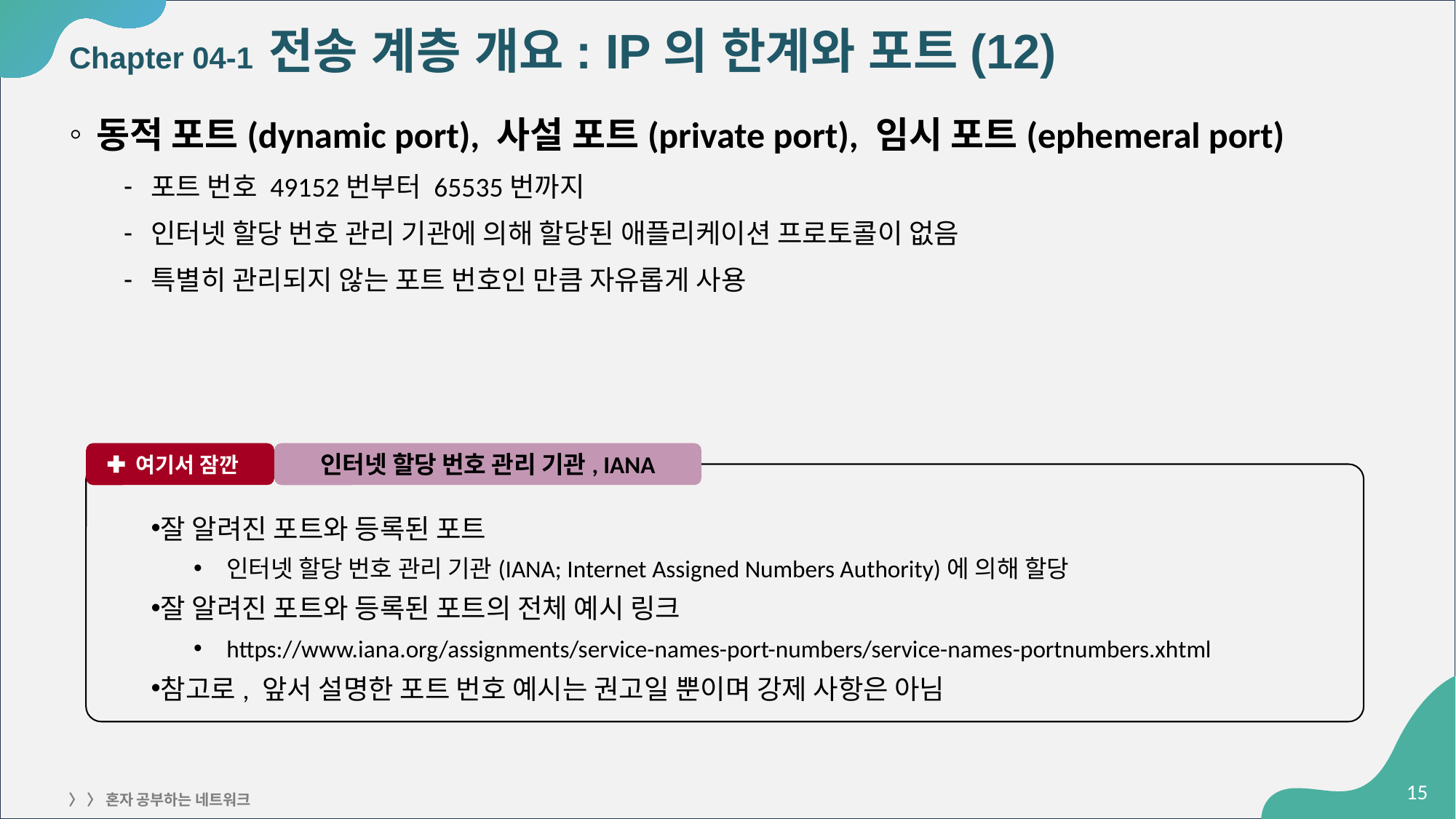

# Chapter 04-1 전송 계층 개요: IP의 한계와 포트(12)
동적 포트(dynamic port), 사설 포트(private port), 임시 포트(ephemeral port)
포트 번호 49152번부터 65535번까지
인터넷 할당 번호 관리 기관에 의해 할당된 애플리케이션 프로토콜이 없음
특별히 관리되지 않는 포트 번호인 만큼 자유롭게 사용
     여기서 잠깐
인터넷 할당 번호 관리 기관, IANA

잘 알려진 포트와 등록된 포트
인터넷 할당 번호 관리 기관(IANA; Internet Assigned Numbers Authority)에 의해 할당
잘 알려진 포트와 등록된 포트의 전체 예시 링크
https://www.iana.org/assignments/service-names-port-numbers/service-names-portnumbers.xhtml
참고로, 앞서 설명한 포트 번호 예시는 권고일 뿐이며 강제 사항은 아님
15
〉 〉 혼자 공부하는 네트워크